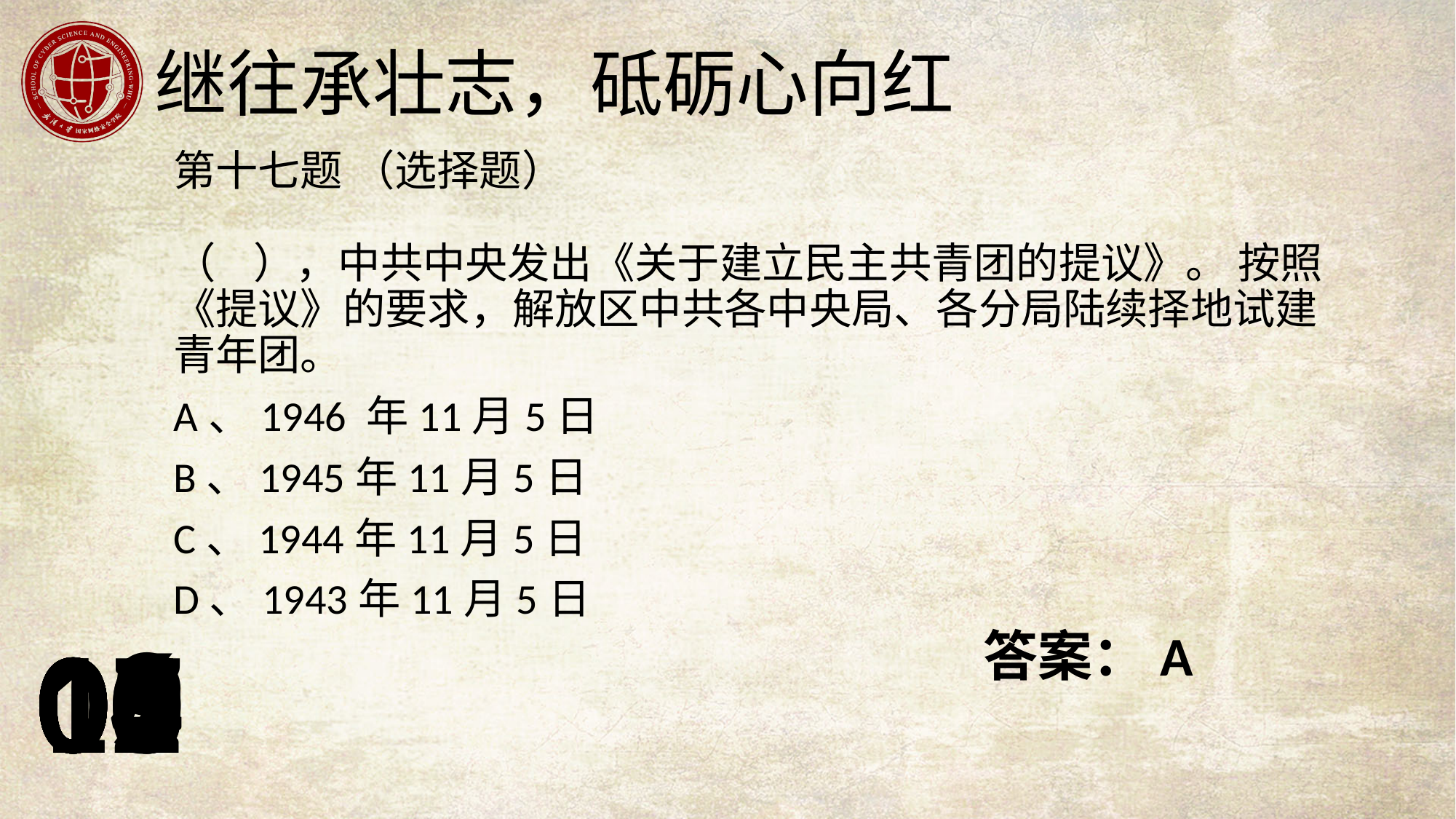

第十七题 （选择题）
（    ），中共中央发出《关于建立民主共青团的提议》。 按照《提议》的要求，解放区中共各中央局、各分局陆续择地试建青年团。
A、1946 年11月5日
B、1945年11月5日
C、1944年11月5日
D、1943年11月5日
答案：A